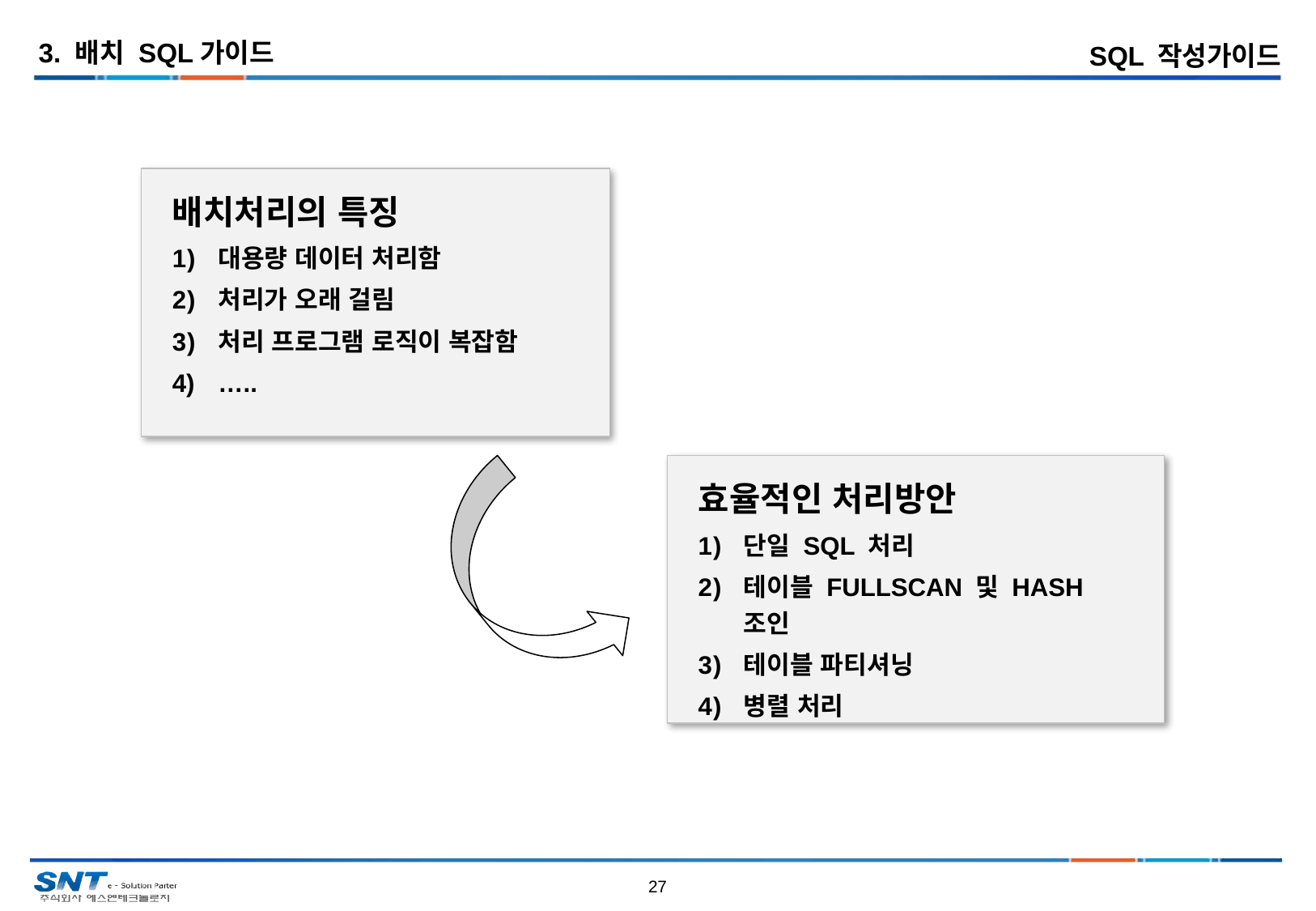

3. 배치 SQL가이드
SQL 작성가이드

배치처리의 특징
대용량 데이터 처리함
처리가 오래 걸림
처리 프로그램 로직이 복잡함
…..

효율적인 처리방안
단일 SQL 처리
테이블 FULLSCAN 및 HASH조인
테이블 파티셔닝
병렬 처리